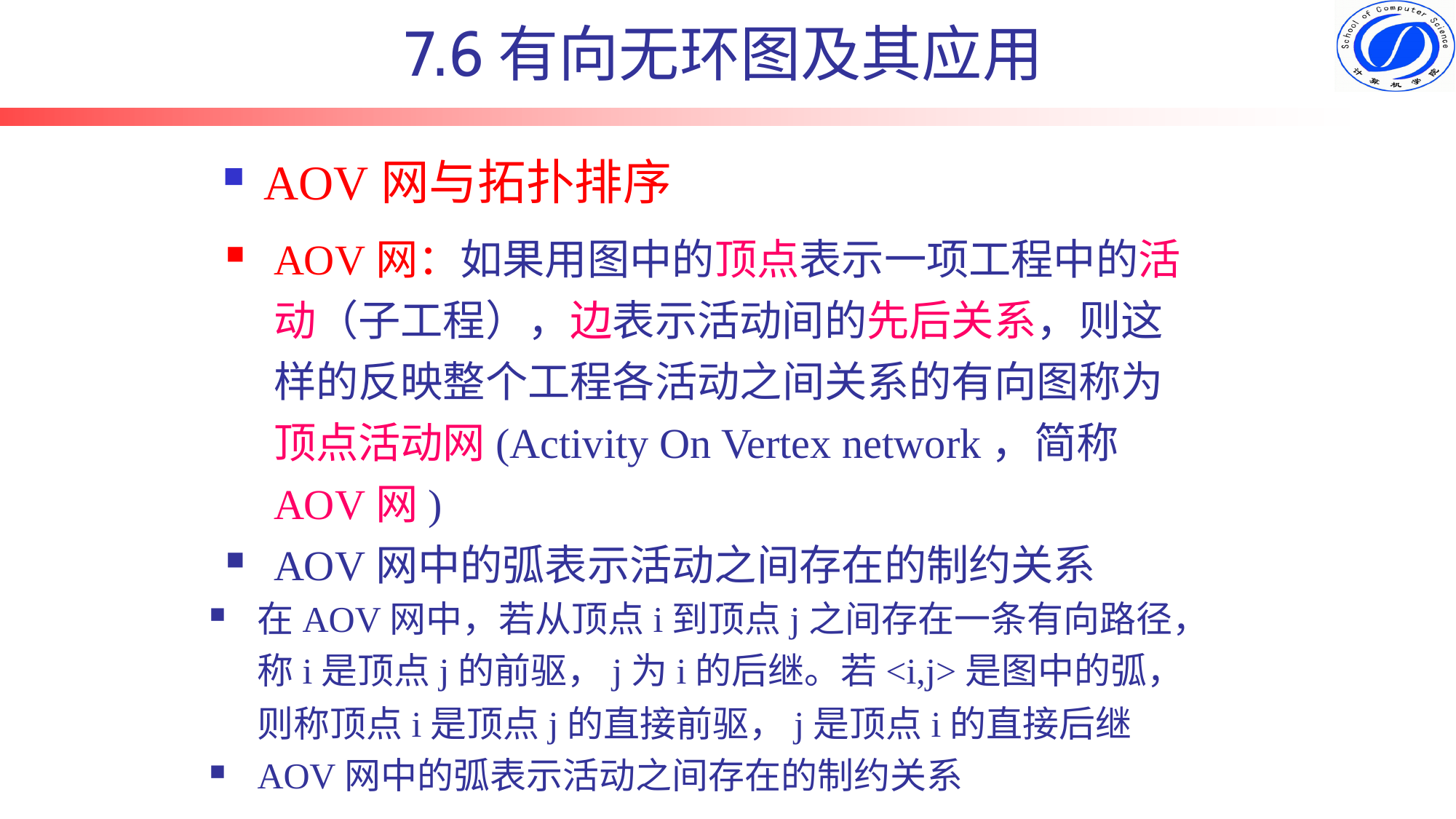

7.6有向无环图及其应用
AOV网与拓扑排序
AOV网：如果用图中的顶点表示一项工程中的活动（子工程），边表示活动间的先后关系，则这样的反映整个工程各活动之间关系的有向图称为顶点活动网(Activity On Vertex network，简称AOV网)
AOV网中的弧表示活动之间存在的制约关系
在AOV网中，若从顶点i到顶点j之间存在一条有向路径，称i是顶点j的前驱，j为i的后继。若<i,j>是图中的弧，则称顶点i是顶点j的直接前驱，j是顶点i的直接后继
AOV网中的弧表示活动之间存在的制约关系